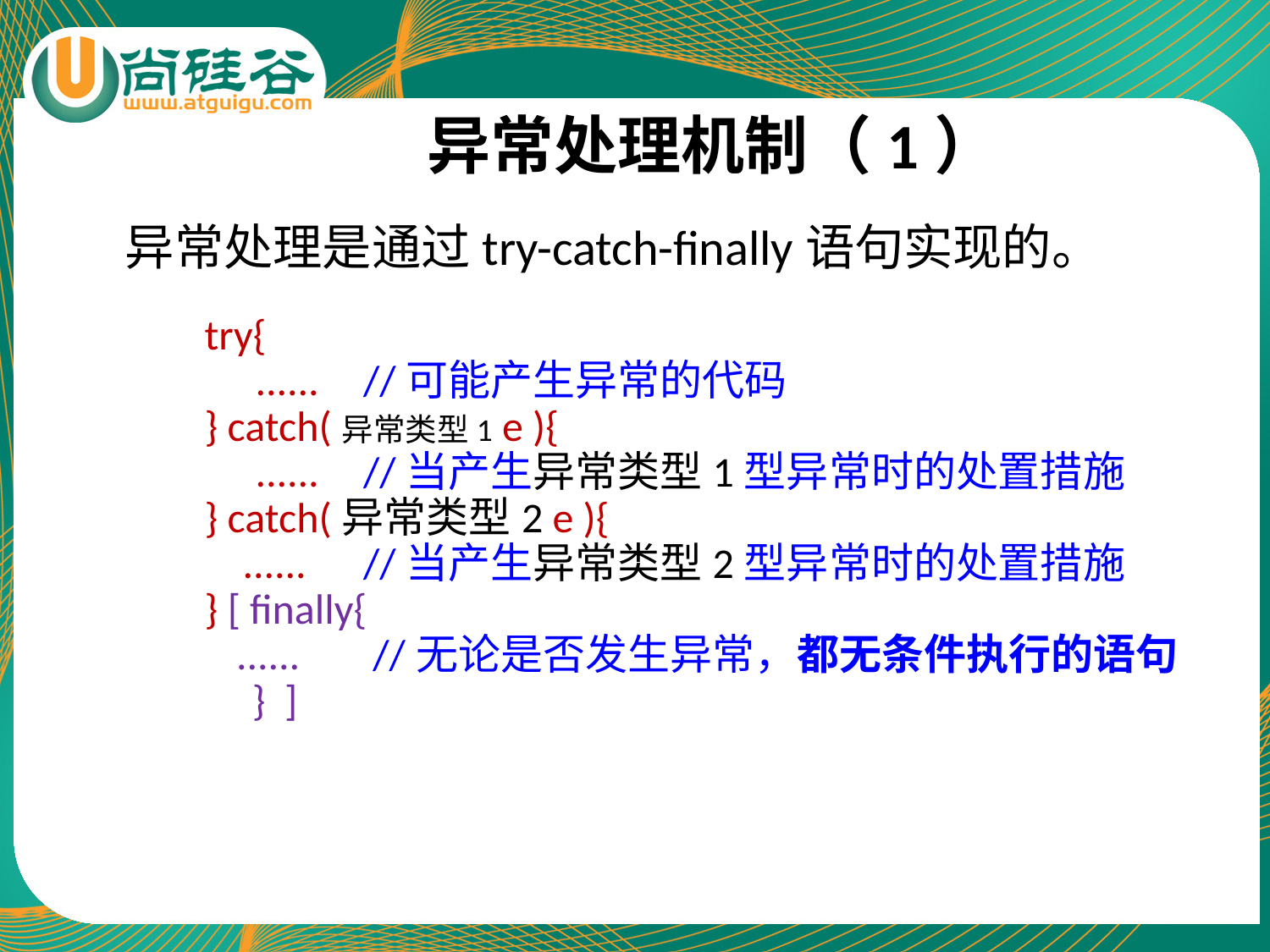

# 异常处理机制（1）
	异常处理是通过try-catch-finally语句实现的。

try{
	  ......	//可能产生异常的代码
} catch(异常类型1 e ){
	  ......	//当产生异常类型1型异常时的处置措施
} catch(异常类型2 e ){
    ...... 	//当产生异常类型2型异常时的处置措施
} [ finally{
	......	 //无论是否发生异常，都无条件执行的语句
		}  ]